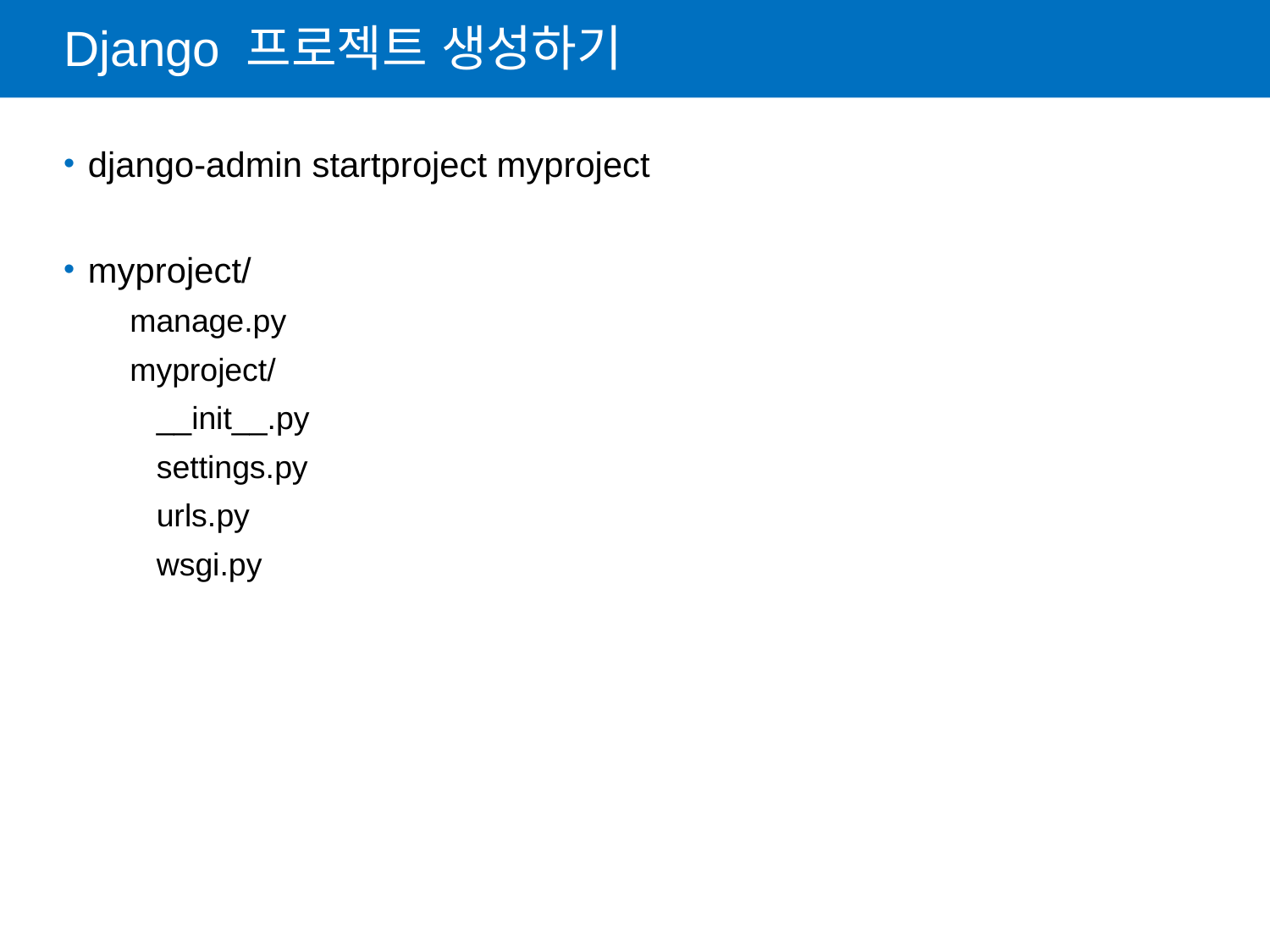

# Django 프로젝트 생성하기
django-admin startproject myproject

myproject/
   manage.py
   myproject/
      __init__.py
      settings.py
      urls.py
      wsgi.py